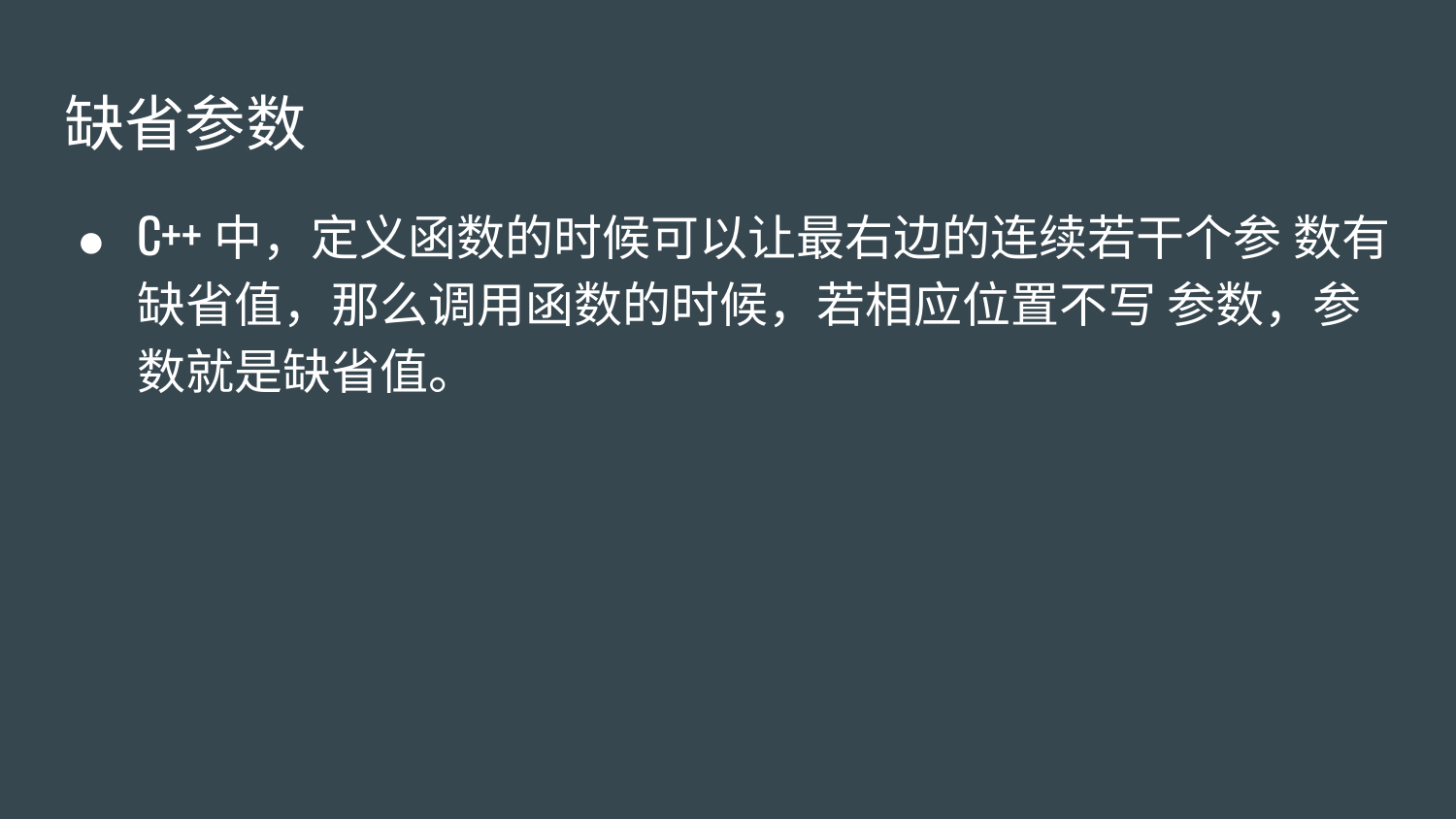

# 缺省参数
C++中，定义函数的时候可以让最右边的连续若干个参 数有缺省值，那么调用函数的时候，若相应位置不写 参数，参数就是缺省值。